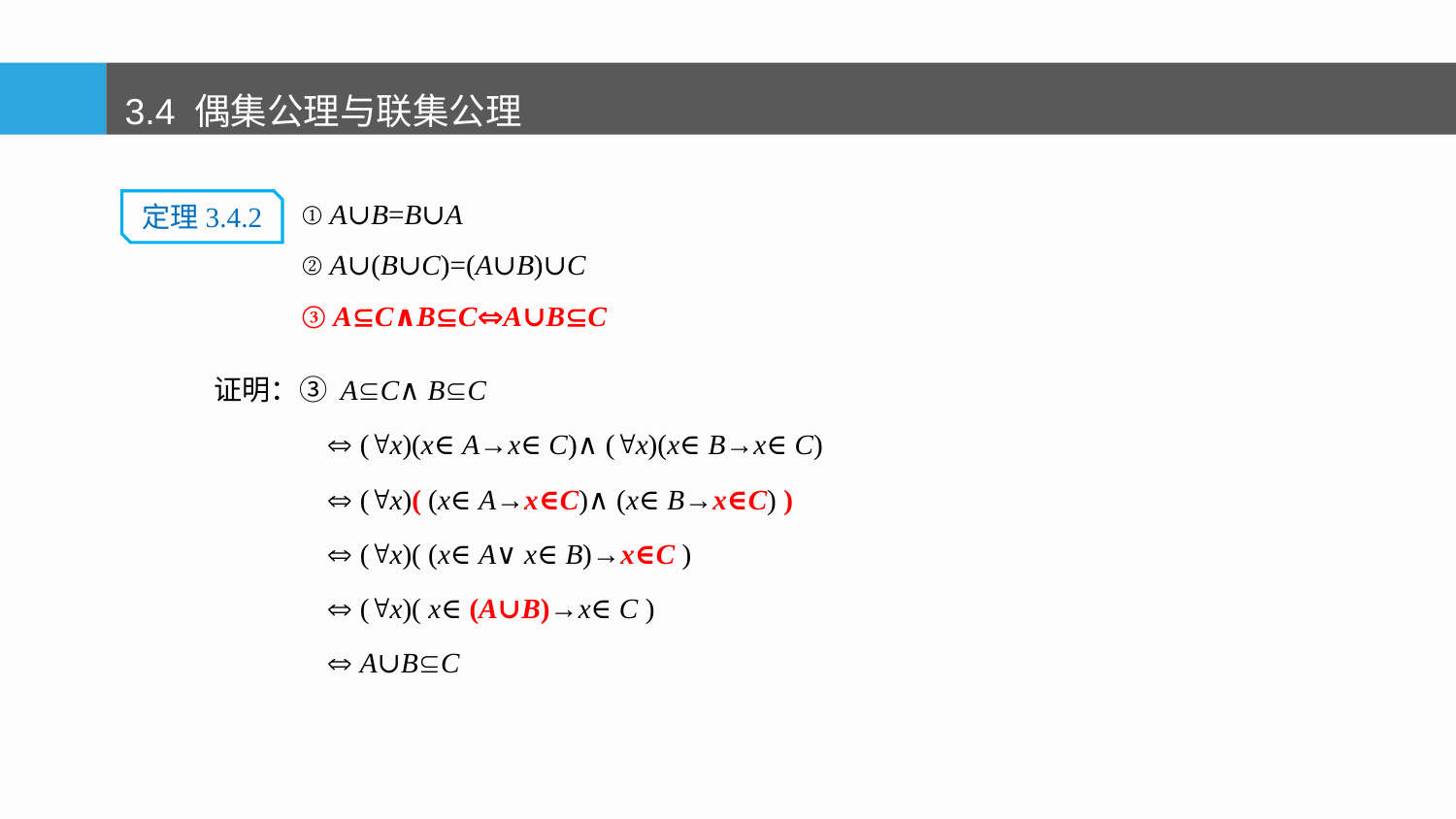

3.4 偶集公理与联集公理

① A∪B=B∪A
② A∪(B∪C)=(A∪B)∪C
③ A⊆C∧B⊆C⇔A∪B⊆C

定理3.4.2

证明：③ A⊆C∧B⊆C
                ⇔ (∀x)(x∈A→x∈C)∧(∀x)(x∈B→x∈C)
                ⇔ (∀x)( (x∈A→x∈C)∧(x∈B→x∈C) )
                ⇔ (∀x)( (x∈A∨x∈B)→x∈C )
                ⇔ (∀x)( x∈(A∪B)→x∈C )
                ⇔ A∪B⊆C